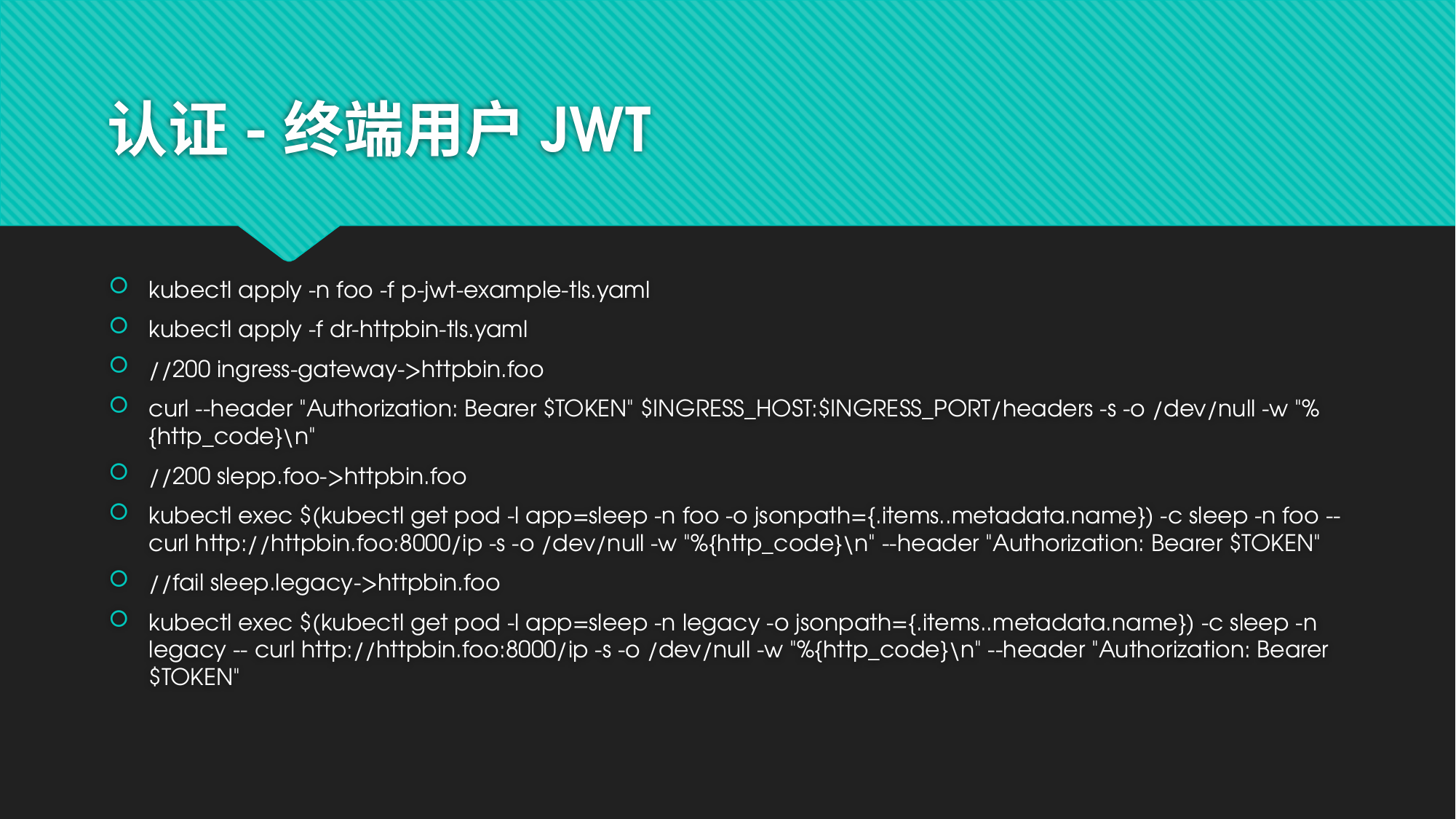

# 认证-终端用户JWT
kubectl apply -n foo -f p-jwt-example-tls.yaml
kubectl apply -f dr-httpbin-tls.yaml
//200 ingress-gateway->httpbin.foo
curl --header "Authorization: Bearer $TOKEN" $INGRESS_HOST:$INGRESS_PORT/headers -s -o /dev/null -w "%{http_code}\n"
//200 slepp.foo->httpbin.foo
kubectl exec $(kubectl get pod -l app=sleep -n foo -o jsonpath={.items..metadata.name}) -c sleep -n foo -- curl http://httpbin.foo:8000/ip -s -o /dev/null -w "%{http_code}\n" --header "Authorization: Bearer $TOKEN"
//fail sleep.legacy->httpbin.foo
kubectl exec $(kubectl get pod -l app=sleep -n legacy -o jsonpath={.items..metadata.name}) -c sleep -n legacy -- curl http://httpbin.foo:8000/ip -s -o /dev/null -w "%{http_code}\n" --header "Authorization: Bearer $TOKEN"